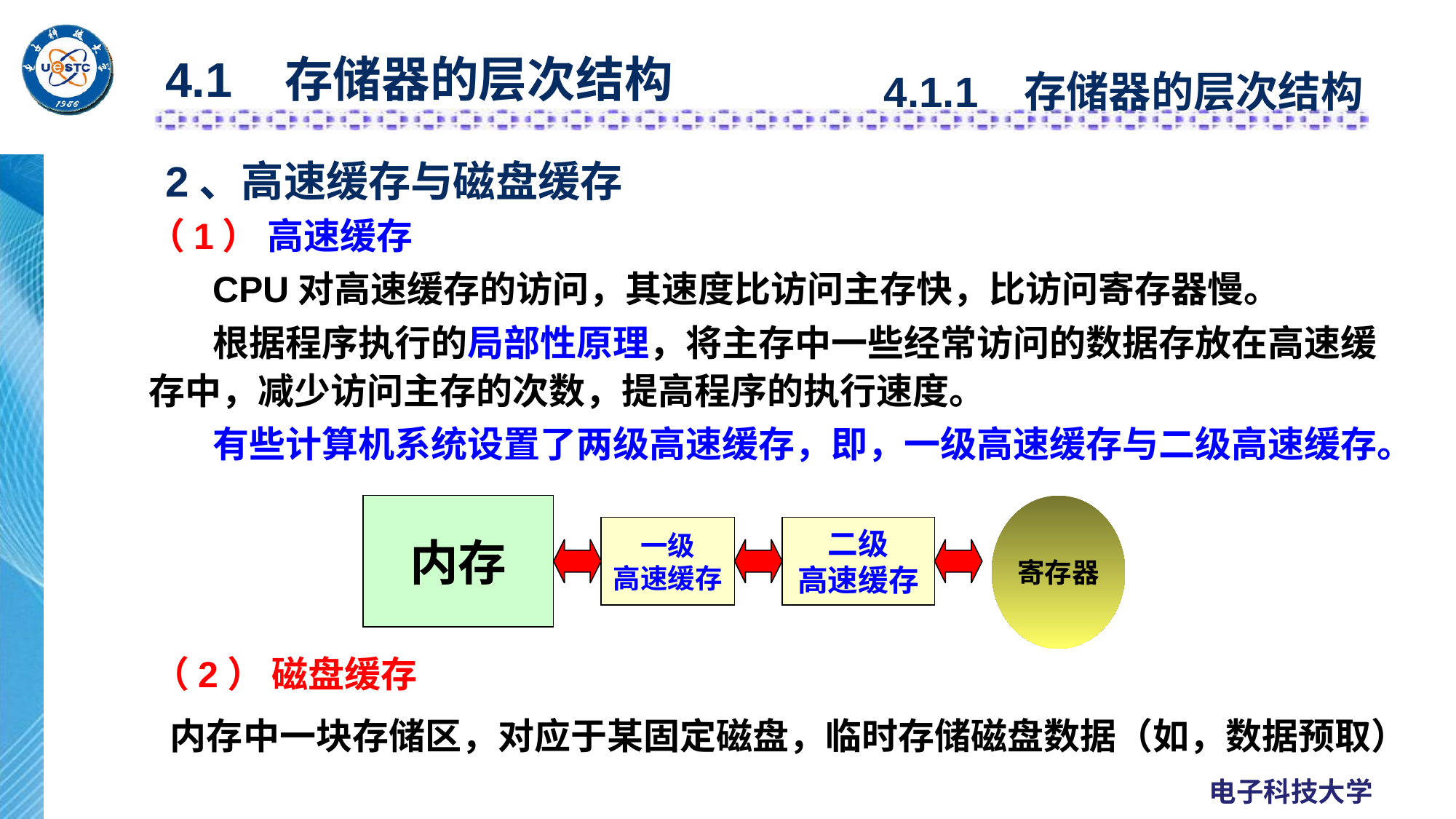

4.1   存储器的层次结构
4.1.1   存储器的层次结构
2、高速缓存与磁盘缓存
（1） 高速缓存
CPU对高速缓存的访问，其速度比访问主存快，比访问寄存器慢。
根据程序执行的局部性原理，将主存中一些经常访问的数据存放在高速缓存中，减少访问主存的次数，提高程序的执行速度。
有些计算机系统设置了两级高速缓存，即，一级高速缓存与二级高速缓存。
内存
寄存器
一级
高速缓存
二级
高速缓存

（2） 磁盘缓存
 内存中一块存储区，对应于某固定磁盘，临时存储磁盘数据（如，数据预取）